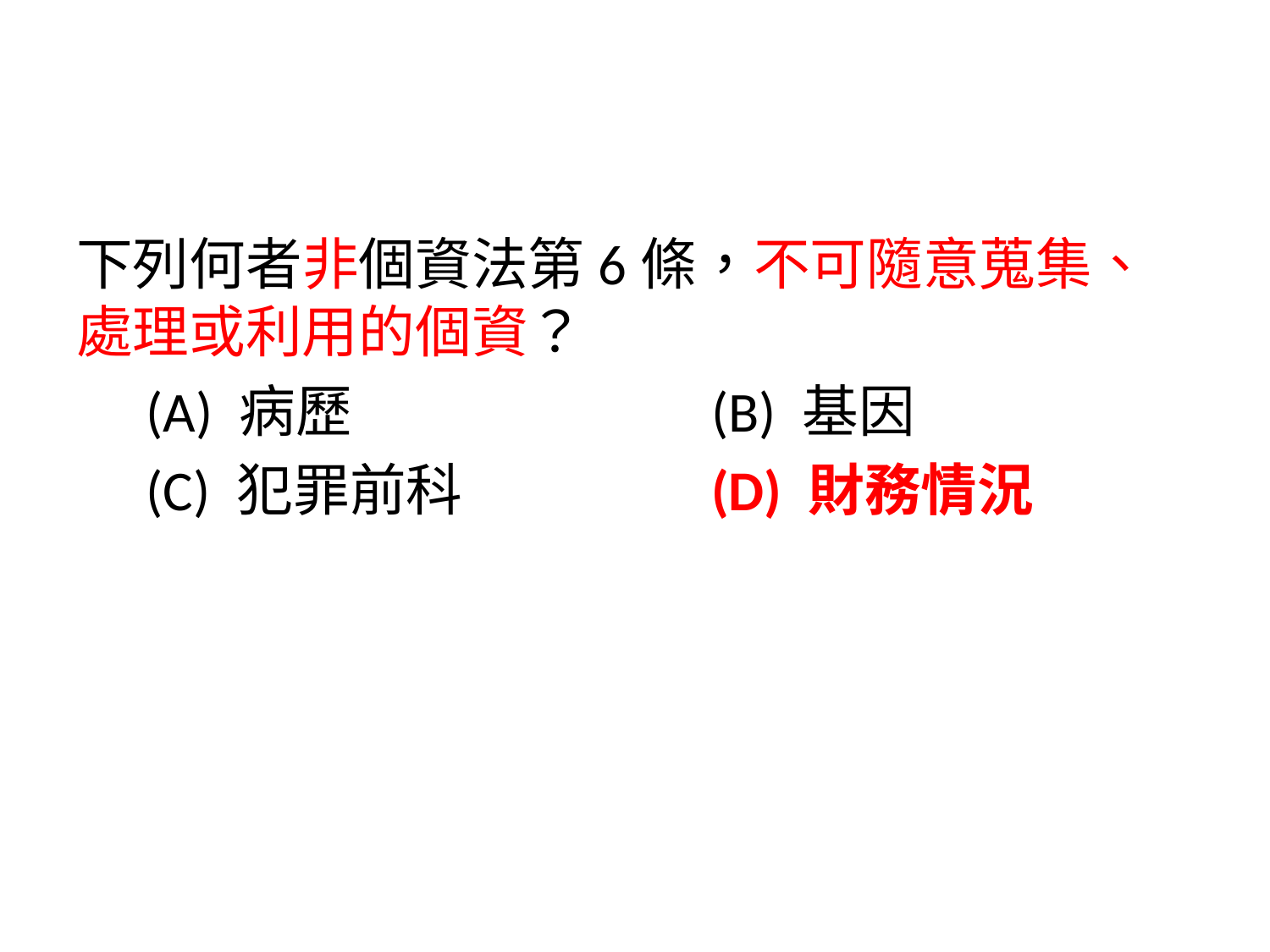

下列何者非個資法第6條，不可隨意蒐集、處理或利用的個資？
　(A) 病歷			(B) 基因
　(C) 犯罪前科		(D) 財務情況